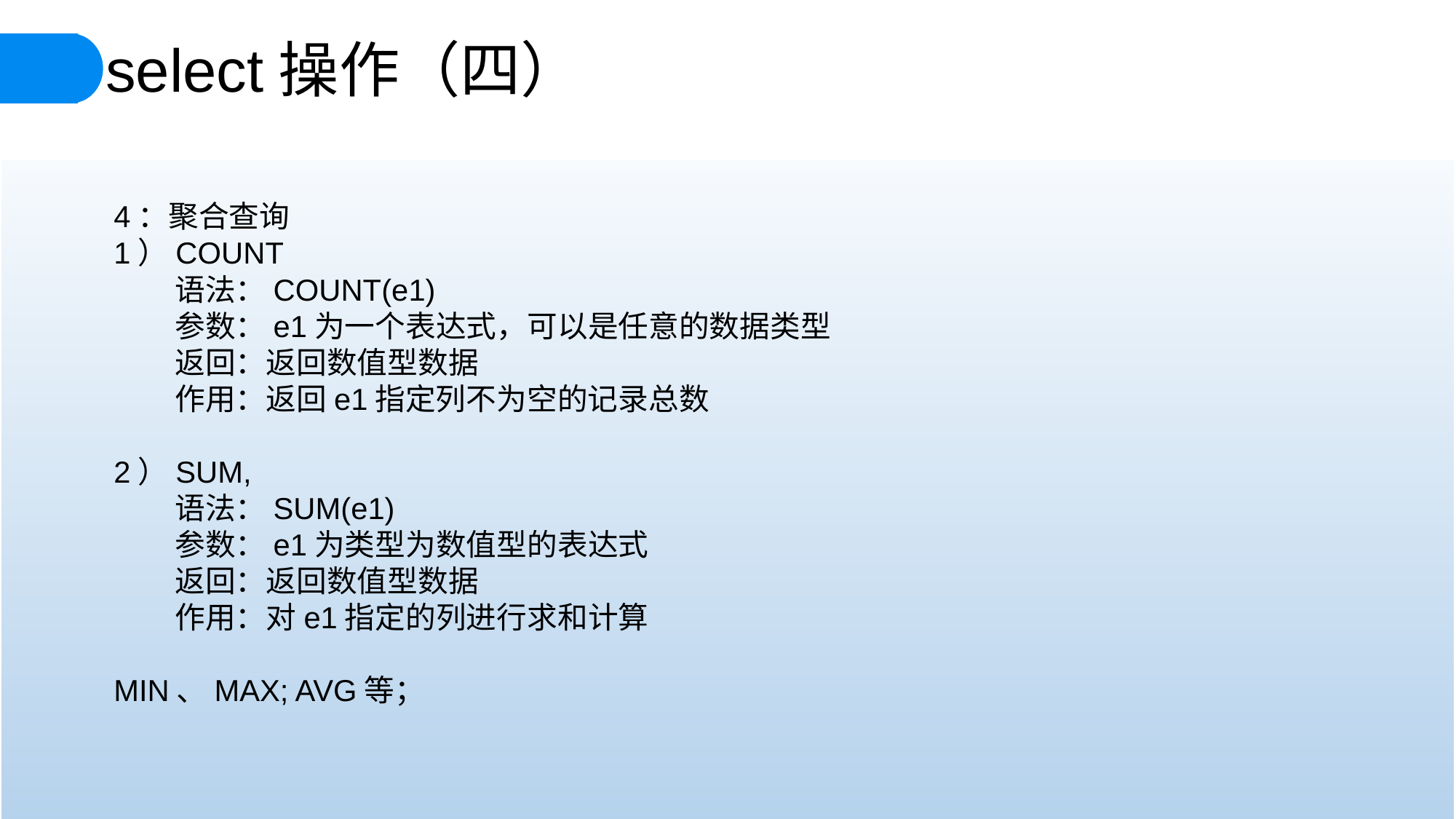

select操作（四）

4：聚合查询
1）COUNT
        语法：COUNT(e1)
        参数：e1为一个表达式，可以是任意的数据类型
        返回：返回数值型数据
        作用：返回e1指定列不为空的记录总数

2）SUM,
        语法：SUM(e1)
        参数：e1为类型为数值型的表达式
        返回：返回数值型数据
        作用：对e1指定的列进行求和计算

MIN、MAX; AVG等；